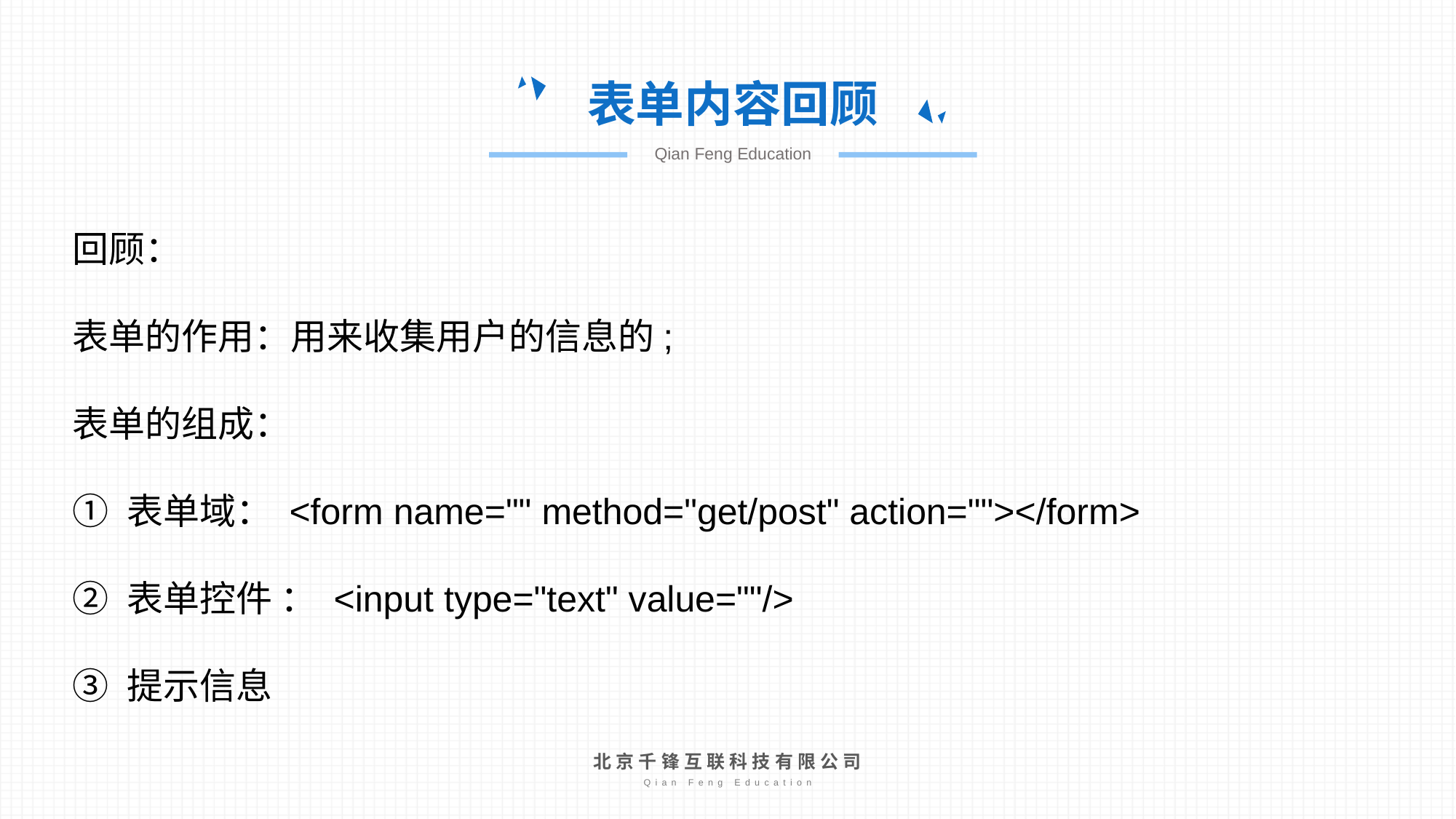

表单内容回顾

Qian Feng Education

回顾：
表单的作用：用来收集用户的信息的;
表单的组成：
表单域： <form name="" method="get/post" action=""></form>
表单控件 ： <input type="text" value=""/>
提示信息
北京千锋互联科技有限公司
Qian Feng Education